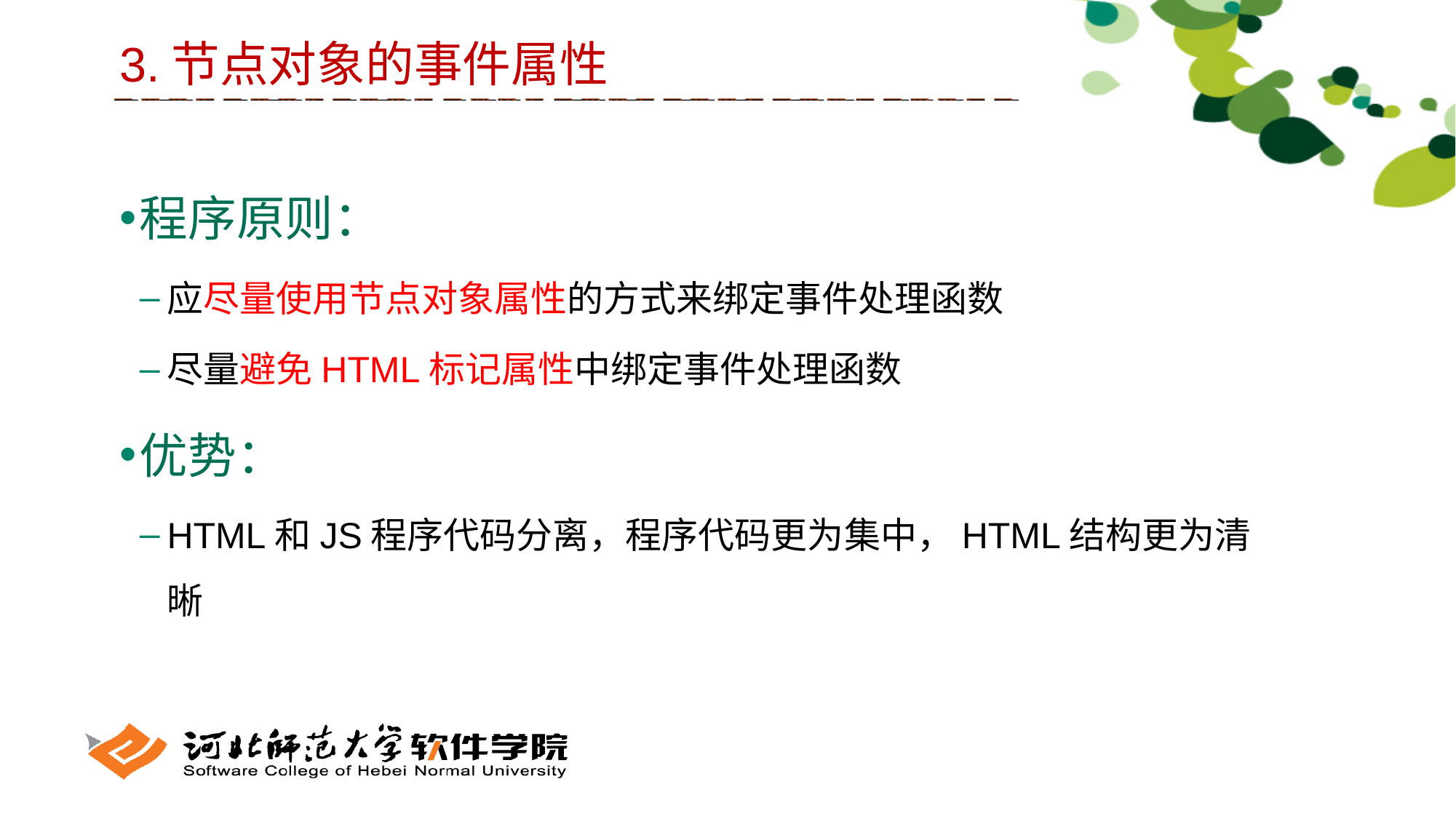

3.节点对象的事件属性

程序原则：
应尽量使用节点对象属性的方式来绑定事件处理函数
尽量避免HTML标记属性中绑定事件处理函数
优势：
HTML和JS程序代码分离，程序代码更为集中，HTML结构更为清晰